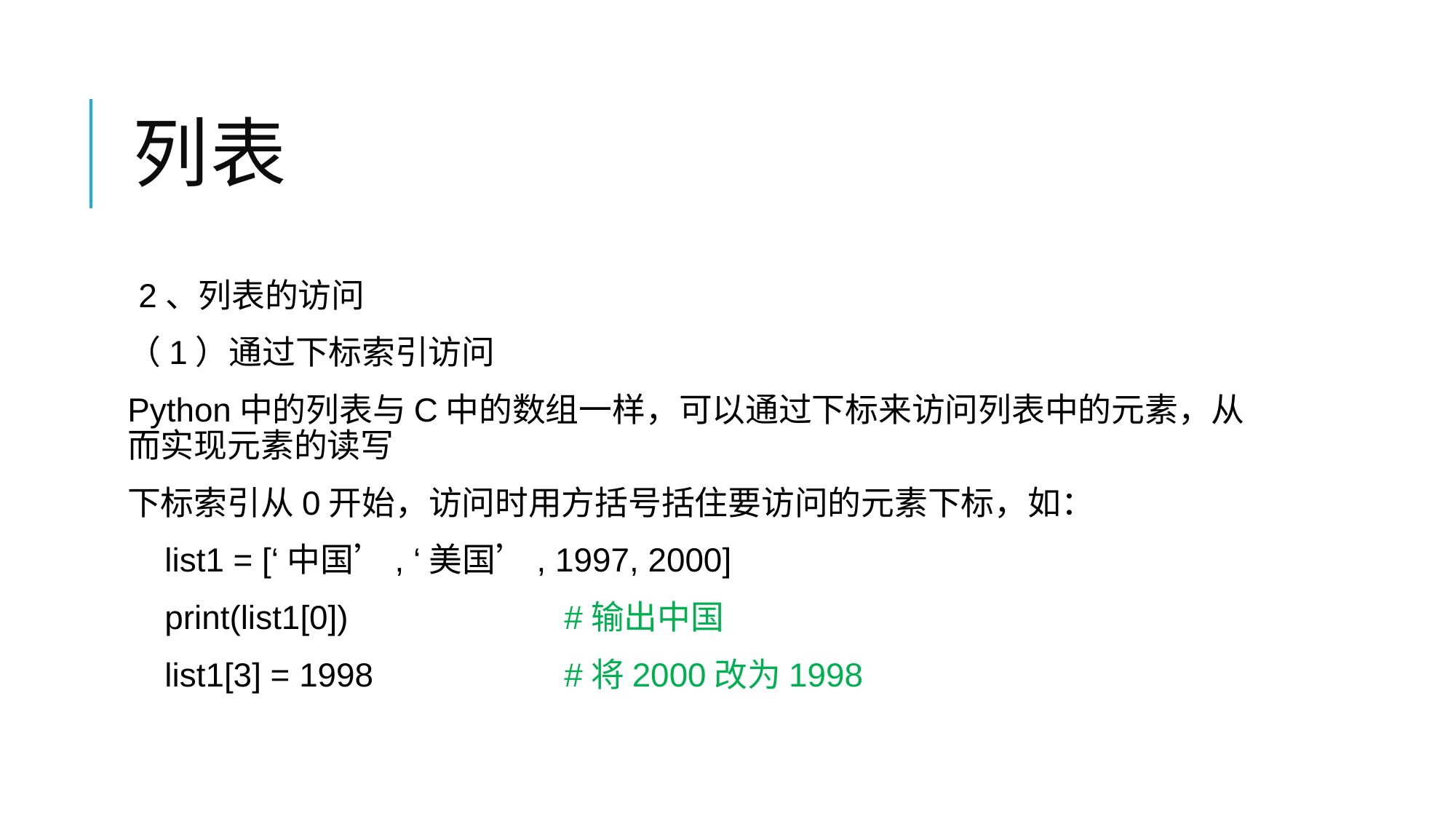

# 列表
2、列表的访问
（1）通过下标索引访问
Python中的列表与C中的数组一样，可以通过下标来访问列表中的元素，从而实现元素的读写
下标索引从0开始，访问时用方括号括住要访问的元素下标，如：
    list1 = [‘中国’, ‘美国’, 1997, 2000]
    print(list1[0])		#输出中国
    list1[3] = 1998		#将2000改为1998